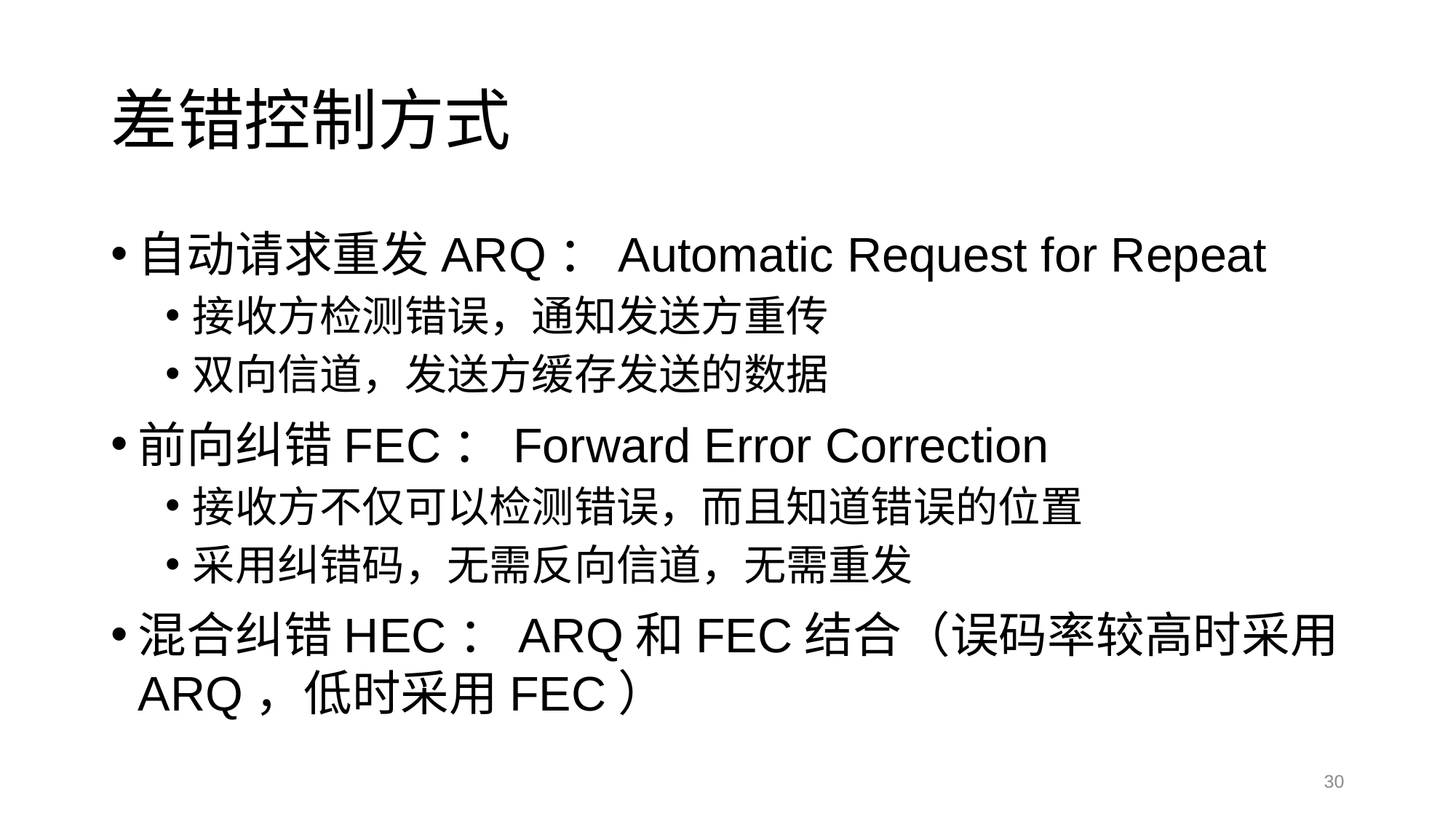

# 差错控制方式
自动请求重发ARQ：Automatic Request for Repeat
接收方检测错误，通知发送方重传
双向信道，发送方缓存发送的数据
前向纠错FEC：Forward Error Correction
接收方不仅可以检测错误，而且知道错误的位置
采用纠错码，无需反向信道，无需重发
混合纠错HEC：ARQ和FEC结合（误码率较高时采用ARQ，低时采用FEC）
30